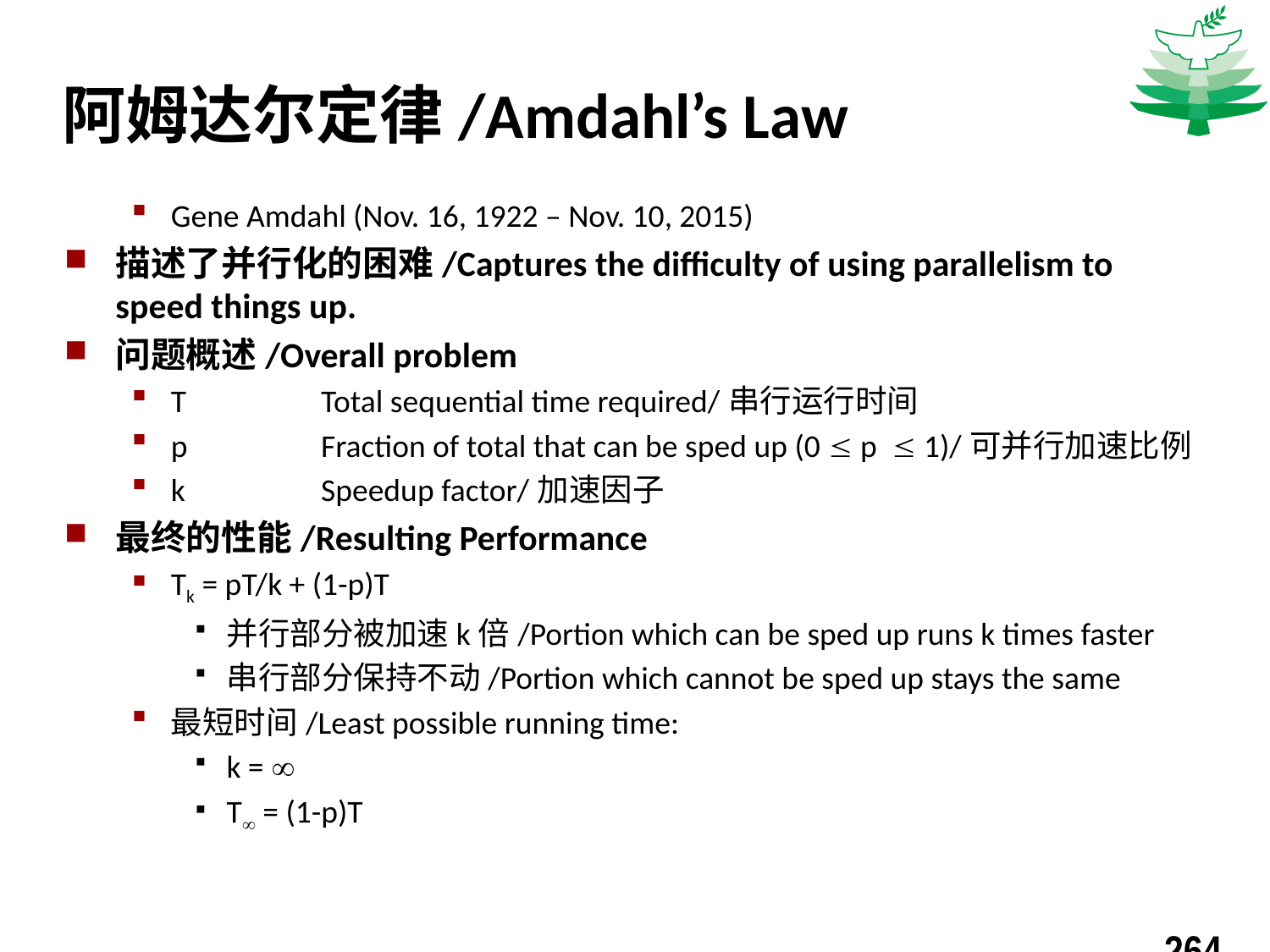

# 阿姆达尔定律/Amdahl’s Law
Gene Amdahl (Nov. 16, 1922 – Nov. 10, 2015)
描述了并行化的困难/Captures the difficulty of using parallelism to speed things up.
问题概述/Overall problem
T 	Total sequential time required/串行运行时间
p 	Fraction of total that can be sped up (0 ≤ p  ≤ 1)/可并行加速比例
k 	Speedup factor/加速因子
最终的性能/Resulting Performance
Tk = pT/k + (1-p)T
并行部分被加速k倍/Portion which can be sped up runs k times faster
串行部分保持不动/Portion which cannot be sped up stays the same
最短时间/Least possible running time:
k = ∞
T∞ = (1-p)T